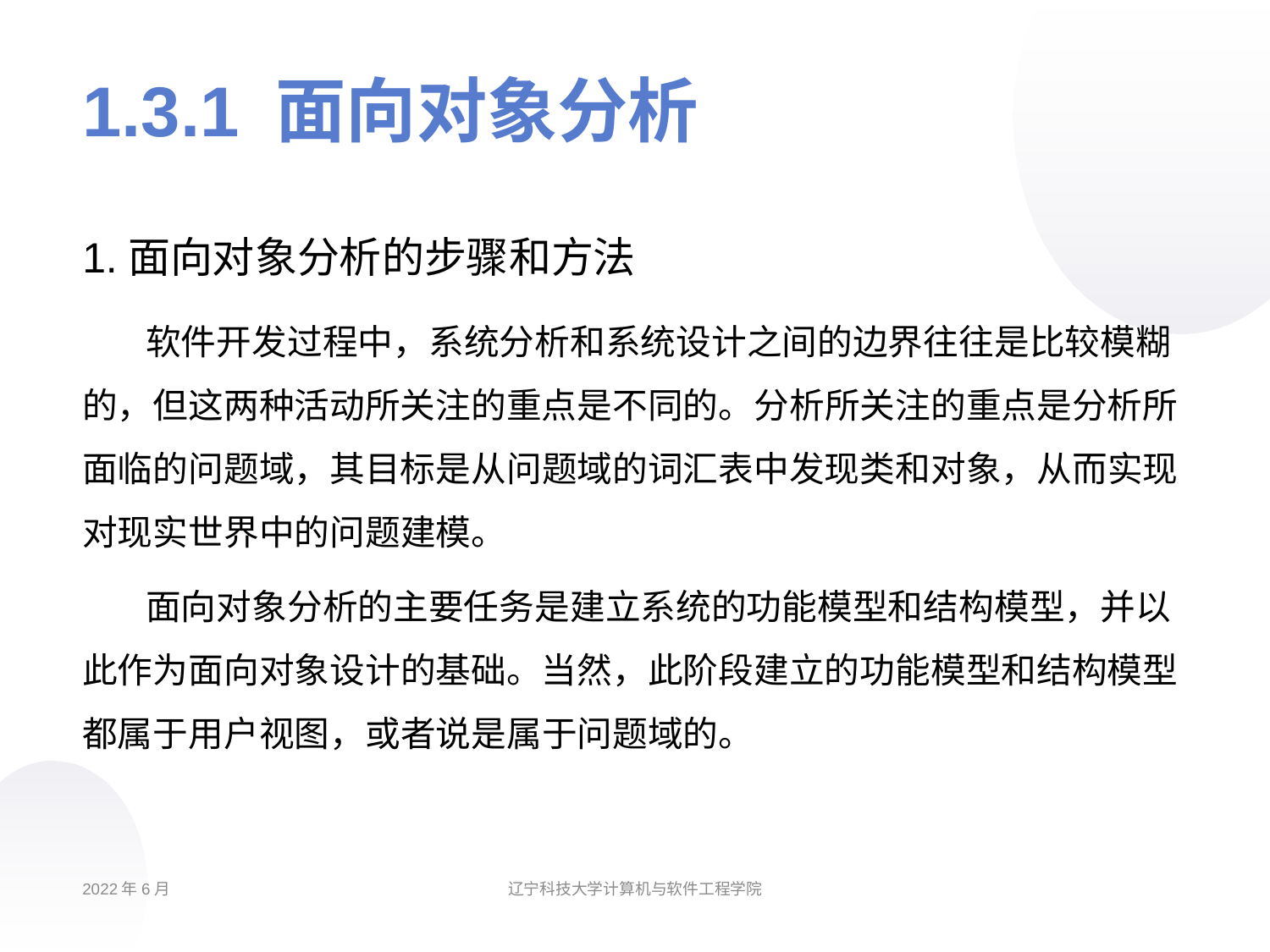

# 1.3.1 面向对象分析
1.面向对象分析的步骤和方法
软件开发过程中，系统分析和系统设计之间的边界往往是比较模糊的，但这两种活动所关注的重点是不同的。分析所关注的重点是分析所面临的问题域，其目标是从问题域的词汇表中发现类和对象，从而实现对现实世界中的问题建模。
面向对象分析的主要任务是建立系统的功能模型和结构模型，并以此作为面向对象设计的基础。当然，此阶段建立的功能模型和结构模型都属于用户视图，或者说是属于问题域的。

2022年6月
辽宁科技大学计算机与软件工程学院
160